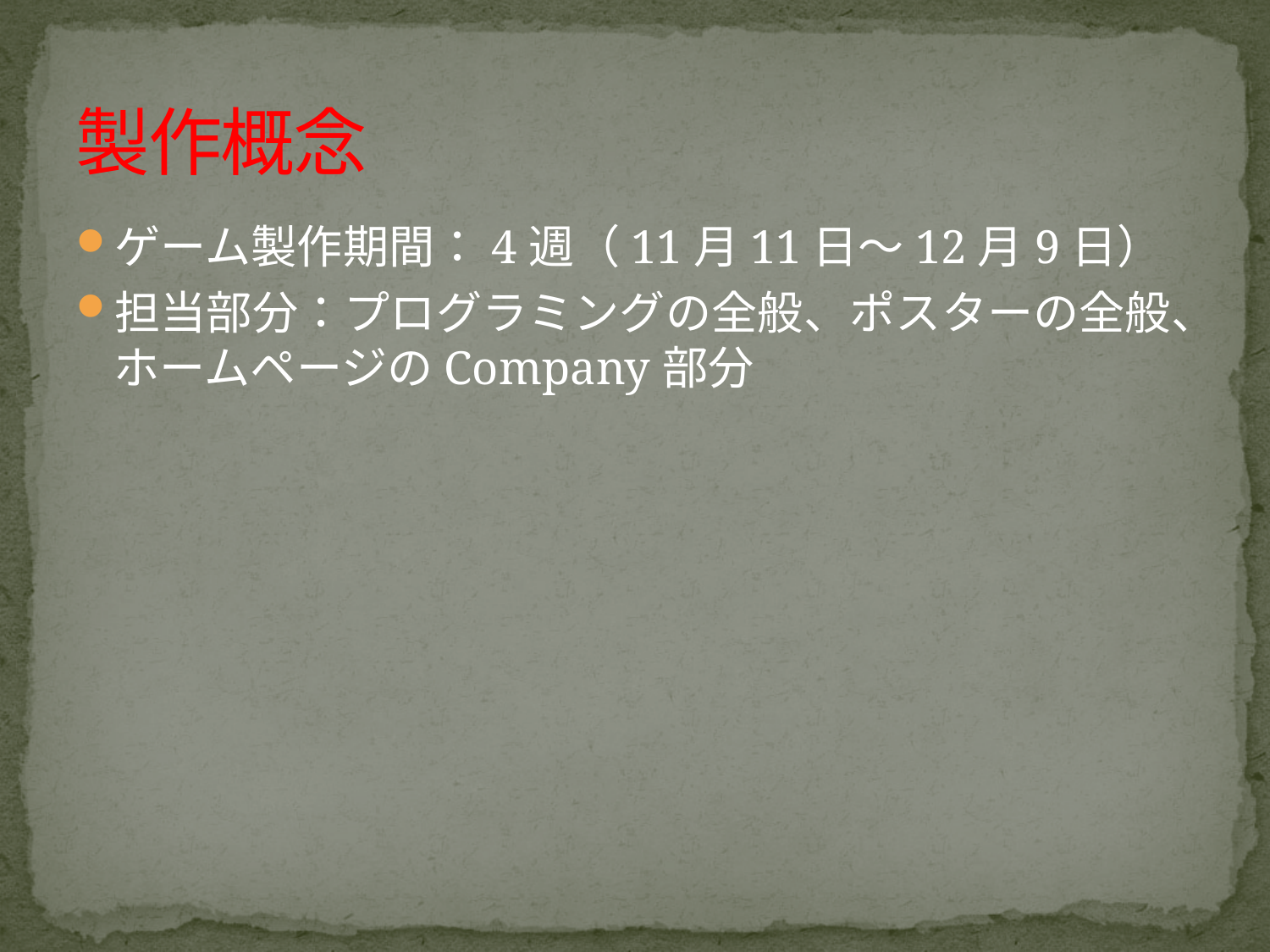

# 製作概念
ゲーム製作期間：4週（11月11日～12月9日）
担当部分：プログラミングの全般、ポスターの全般、ホームページのCompany部分